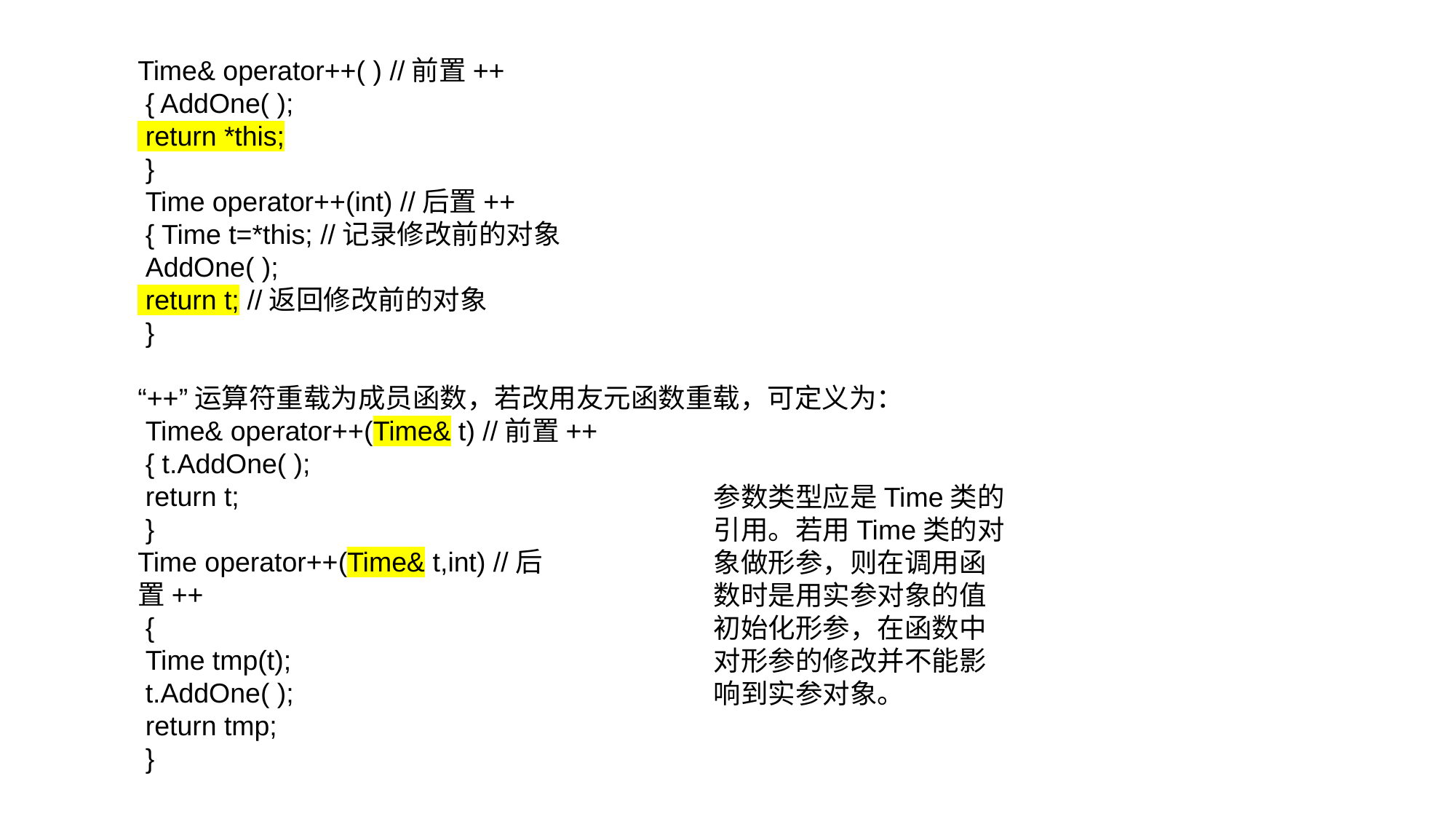

Time& operator++( ) //前置++
 { AddOne( );
 return *this;
 }
 Time operator++(int) //后置++
 { Time t=*this; //记录修改前的对象
 AddOne( );
 return t; //返回修改前的对象
 }

“++”运算符重载为成员函数，若改用友元函数重载，可定义为：
 Time& operator++(Time& t) //前置++
 { t.AddOne( );
 return t;
 }
Time operator++(Time& t,int) //后
置++
 {
 Time tmp(t);
 t.AddOne( );
 return tmp;
 }
参数类型应是Time类的
引用。若用Time类的对
象做形参，则在调用函
数时是用实参对象的值
初始化形参，在函数中
对形参的修改并不能影
响到实参对象。